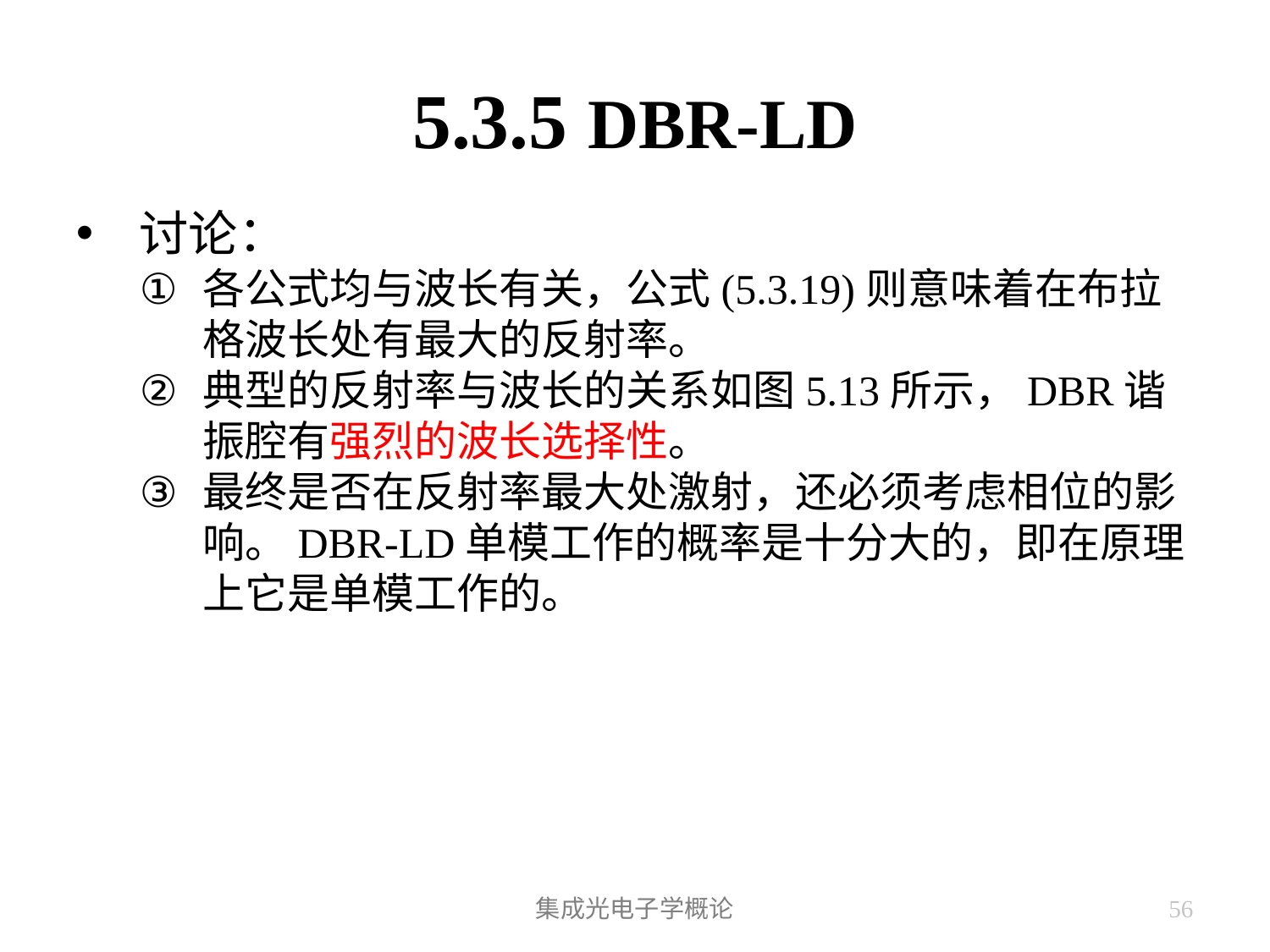

# 5.3.5 DBR-LD
讨论：
各公式均与波长有关，公式(5.3.19)则意味着在布拉格波长处有最大的反射率。
典型的反射率与波长的关系如图5.13所示，DBR谐振腔有强烈的波长选择性。
最终是否在反射率最大处激射，还必须考虑相位的影响。DBR-LD单模工作的概率是十分大的，即在原理上它是单模工作的。

集成光电子学概论
56